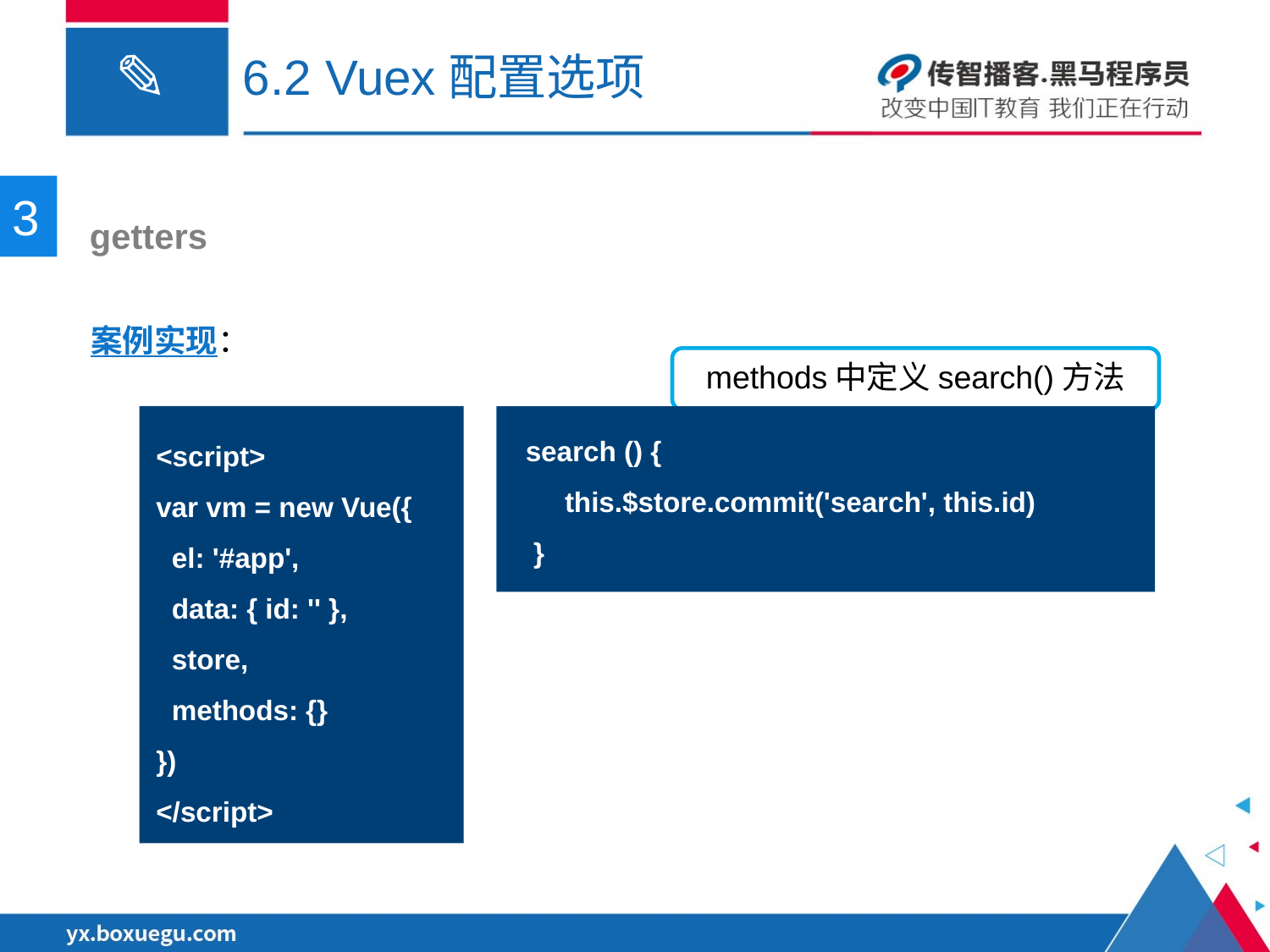

# 6.2 Vuex配置选项

3
  getters
案例实现：
methods中定义search()方法

<script>
var vm = new Vue({
  el: '#app',
  data: { id: '' },
  store,
  methods: {}
})
</script>

 search () {
      this.$store.commit('search', this.id)
  }